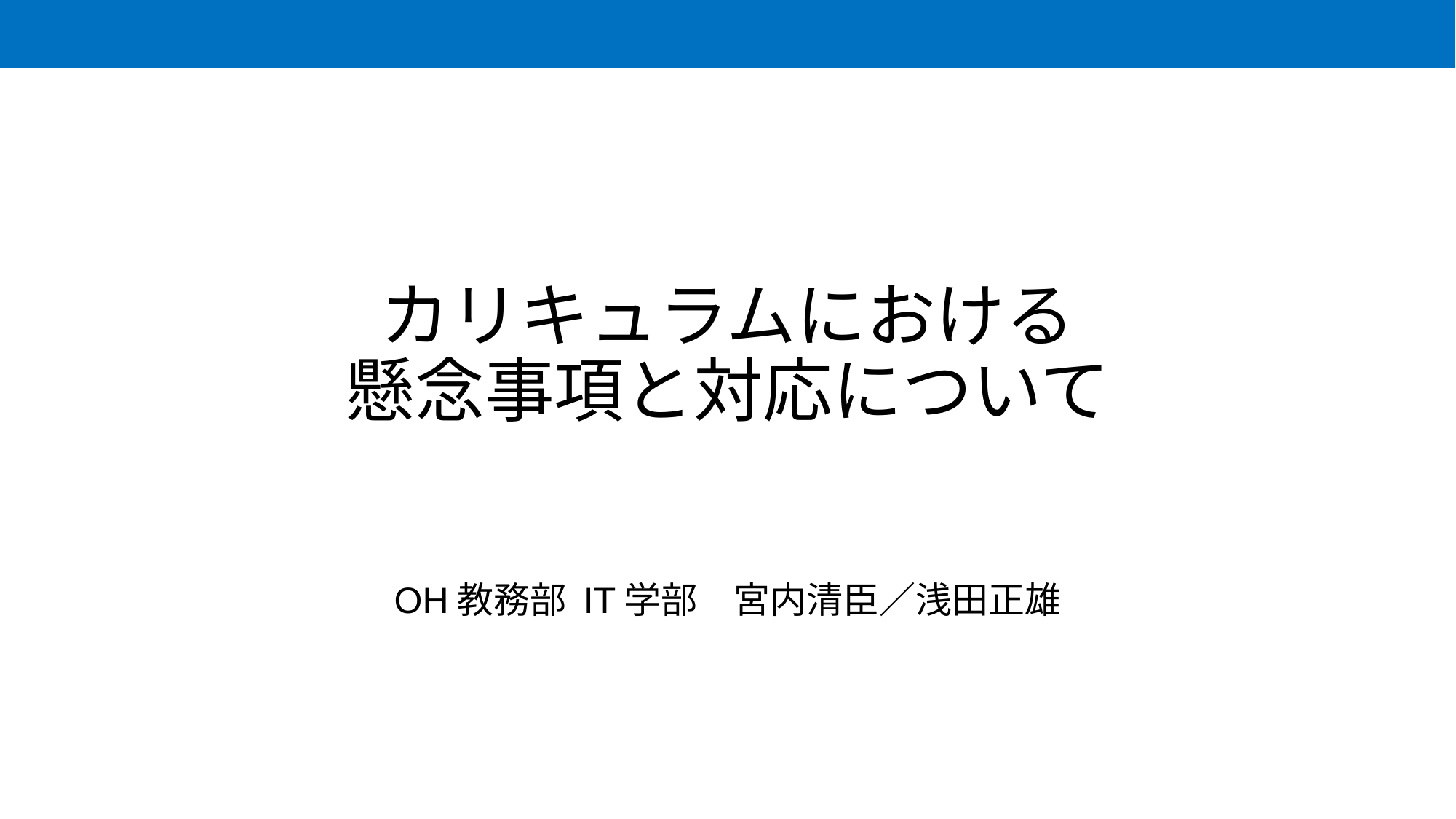

# カリキュラムにおける 懸念事項と対応について
OH教務部 IT学部　宮内清臣／浅田正雄